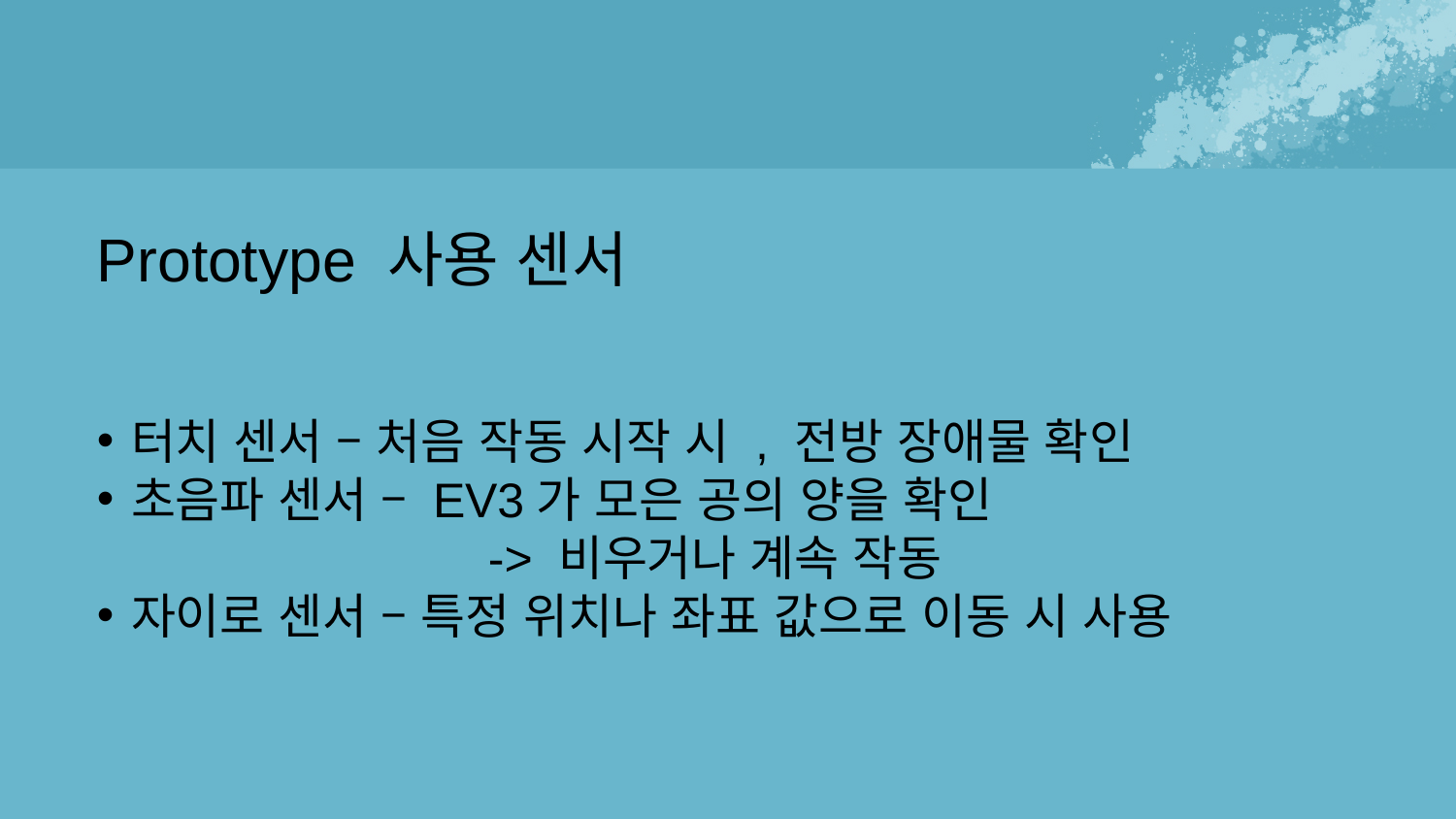

Prototype 사용 센서

터치 센서 – 처음 작동 시작 시 , 전방 장애물 확인
초음파 센서 – EV3가 모은 공의 양을 확인
  -> 비우거나 계속 작동
자이로 센서 – 특정 위치나 좌표 값으로 이동 시 사용